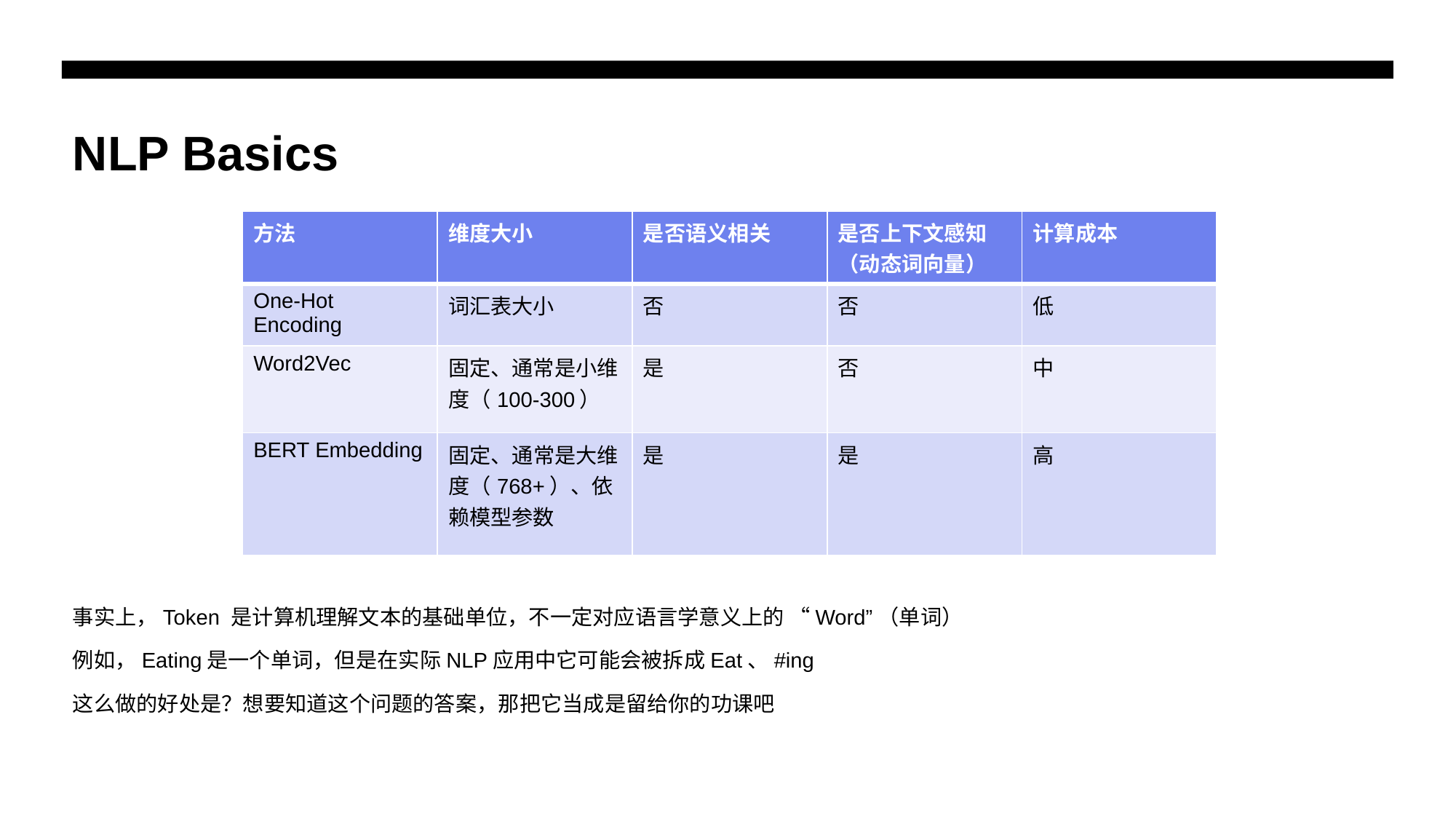

# NLP Basics

事实上，Token 是计算机理解文本的基础单位，不一定对应语言学意义上的 “Word”（单词）
例如，Eating是一个单词，但是在实际NLP应用中它可能会被拆成Eat、#ing
这么做的好处是？想要知道这个问题的答案，那把它当成是留给你的功课吧
| 方法 | 维度大小 | 是否语义相关 | 是否上下文感知（动态词向量） | 计算成本 |
| --- | --- | --- | --- | --- |
| One-Hot Encoding | 词汇表大小 | 否 | 否 | 低 |
| Word2Vec | 固定、通常是小维度（100-300） | 是 | 否 | 中 |
| BERT Embedding | 固定、通常是大维度（768+）、依赖模型参数 | 是 | 是 | 高 |